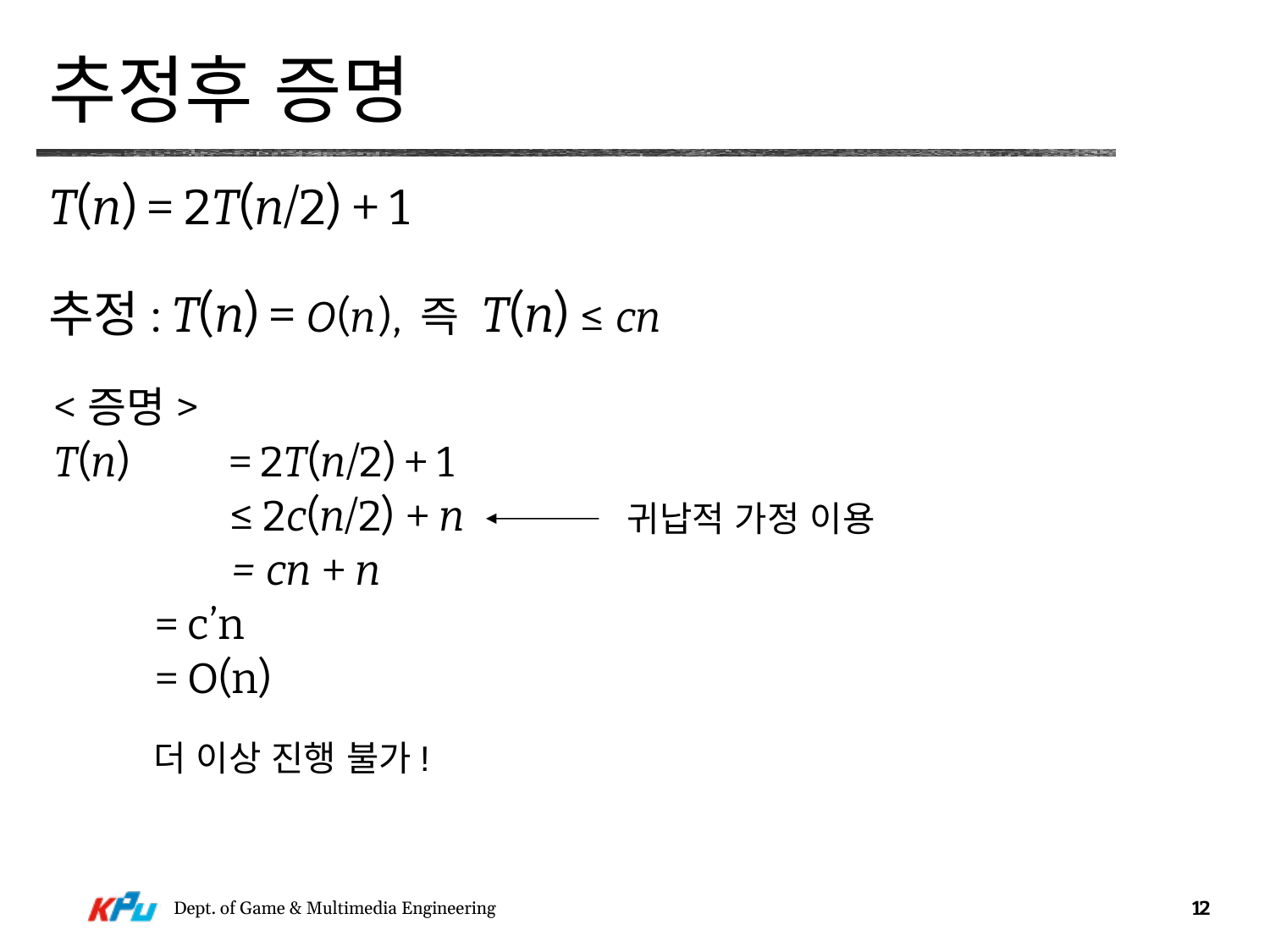

# 추정후 증명
T(n) = 2T(n/2) + 1
추정: T(n) = O(n ), 즉 T(n) ≤ cn
<증명>
T(n) 	= 2T(n/2) + 1
		≤ 2c(n/2)  + n
		= cn  + n
            = c’n
            = O(n)

귀납적 가정 이용

더 이상 진행 불가!
Dept. of Game & Multimedia Engineering
12